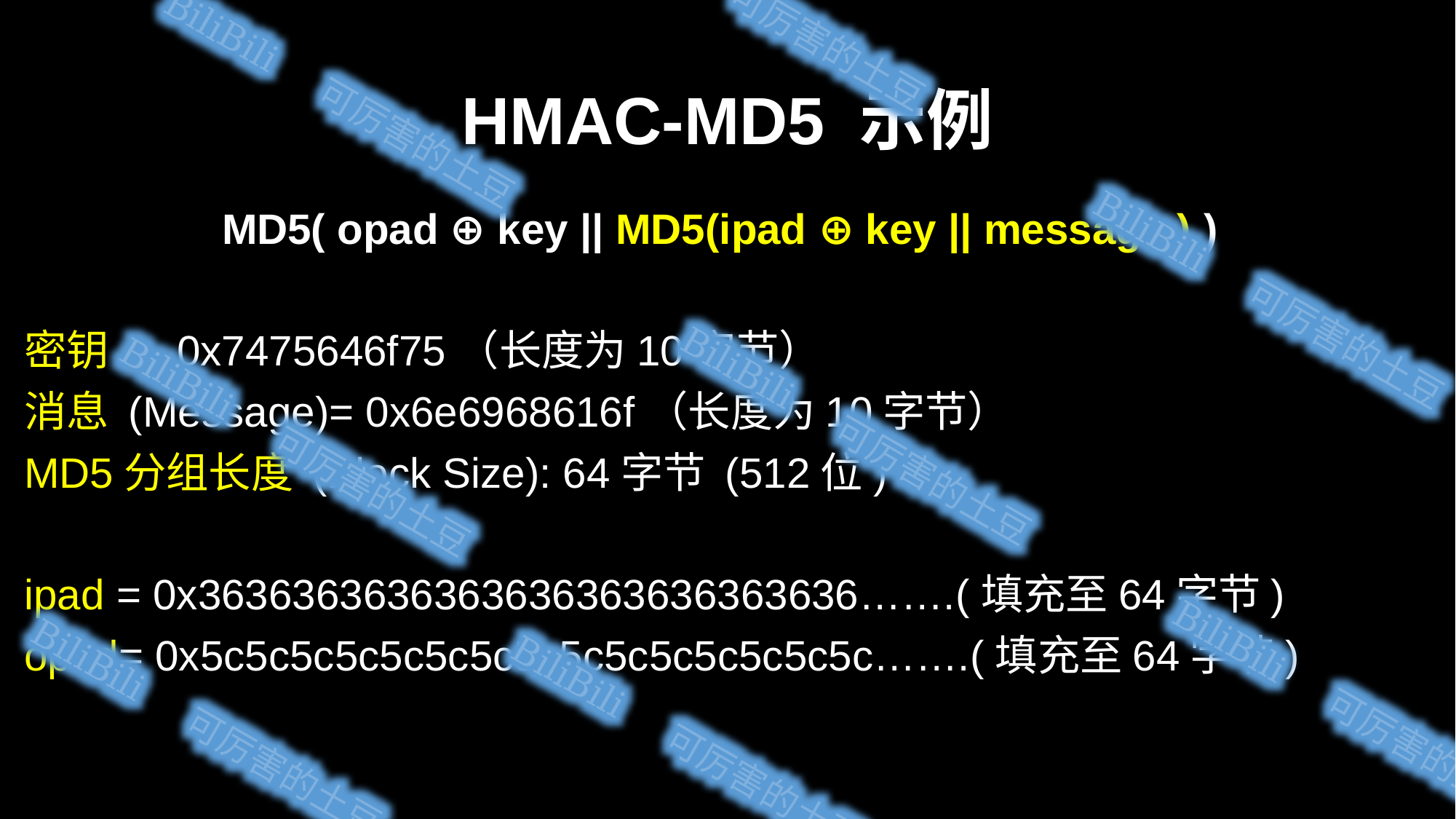

BiliBili    可厉害的土豆
# HMAC-MD5 示例
BiliBili    可厉害的土豆
MD5( opad ⊕ key || MD5(ipad ⊕ key || message ) )

密钥 =  0x7475646f75（长度为10字节）
消息 (Message)= 0x6e6968616f（长度为10字节）
MD5分组长度 (Block Size): 64字节 (512位)

ipad = 0x3636363636363636363636363636…….(填充至64字节)
opad= 0x5c5c5c5c5c5c5c5c5c5c5c5c5c5c5c…….(填充至64字节)

BiliBili    可厉害的土豆
BiliBili    可厉害的土豆
BiliBili    可厉害的土豆
BiliBili    可厉害的土豆
BiliBili    可厉害的土豆
BiliBili    可厉害的土豆